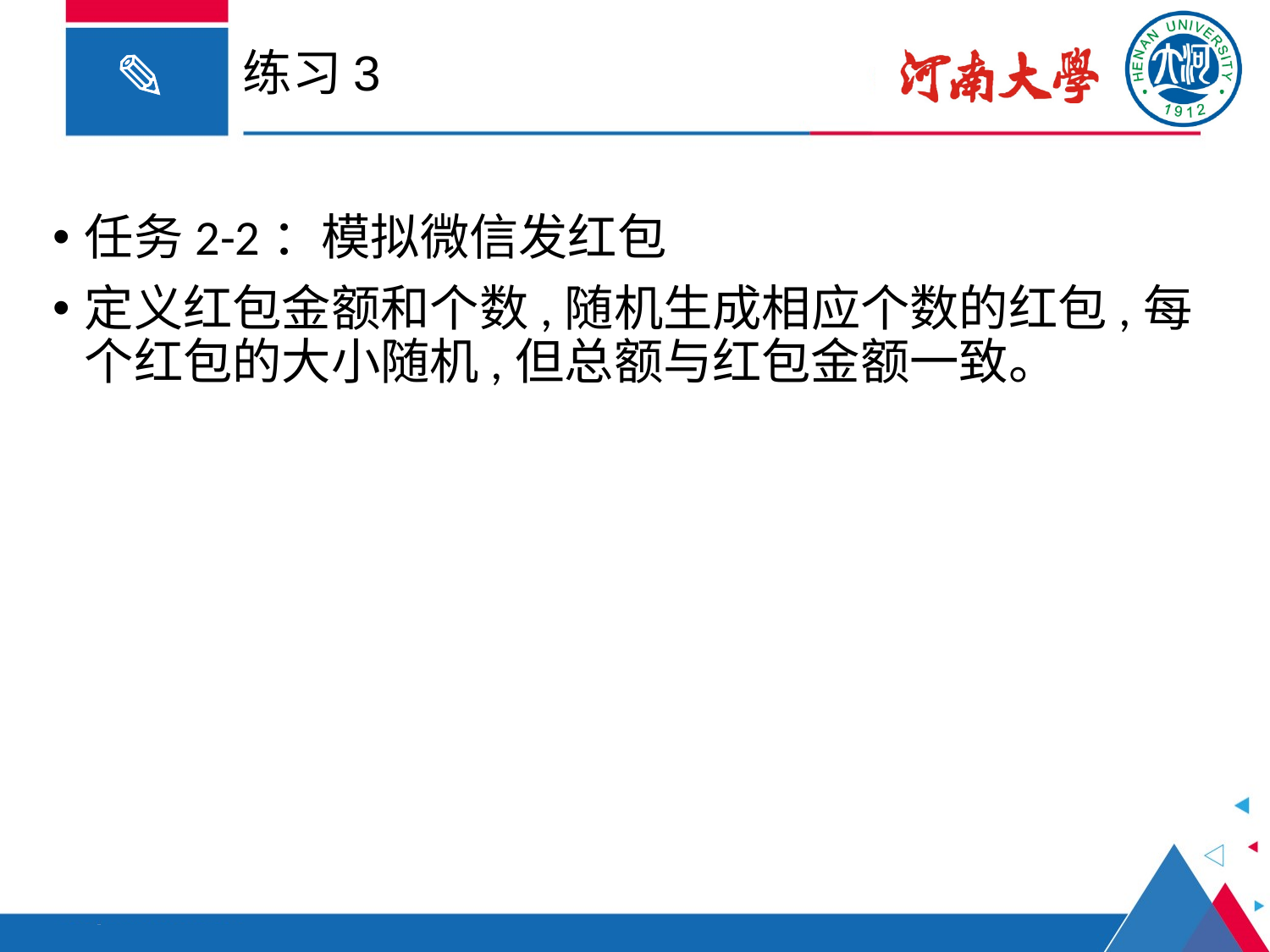

# 练习3
任务2-2：模拟微信发红包
定义红包金额和个数,随机生成相应个数的红包,每个红包的大小随机,但总额与红包金额一致。